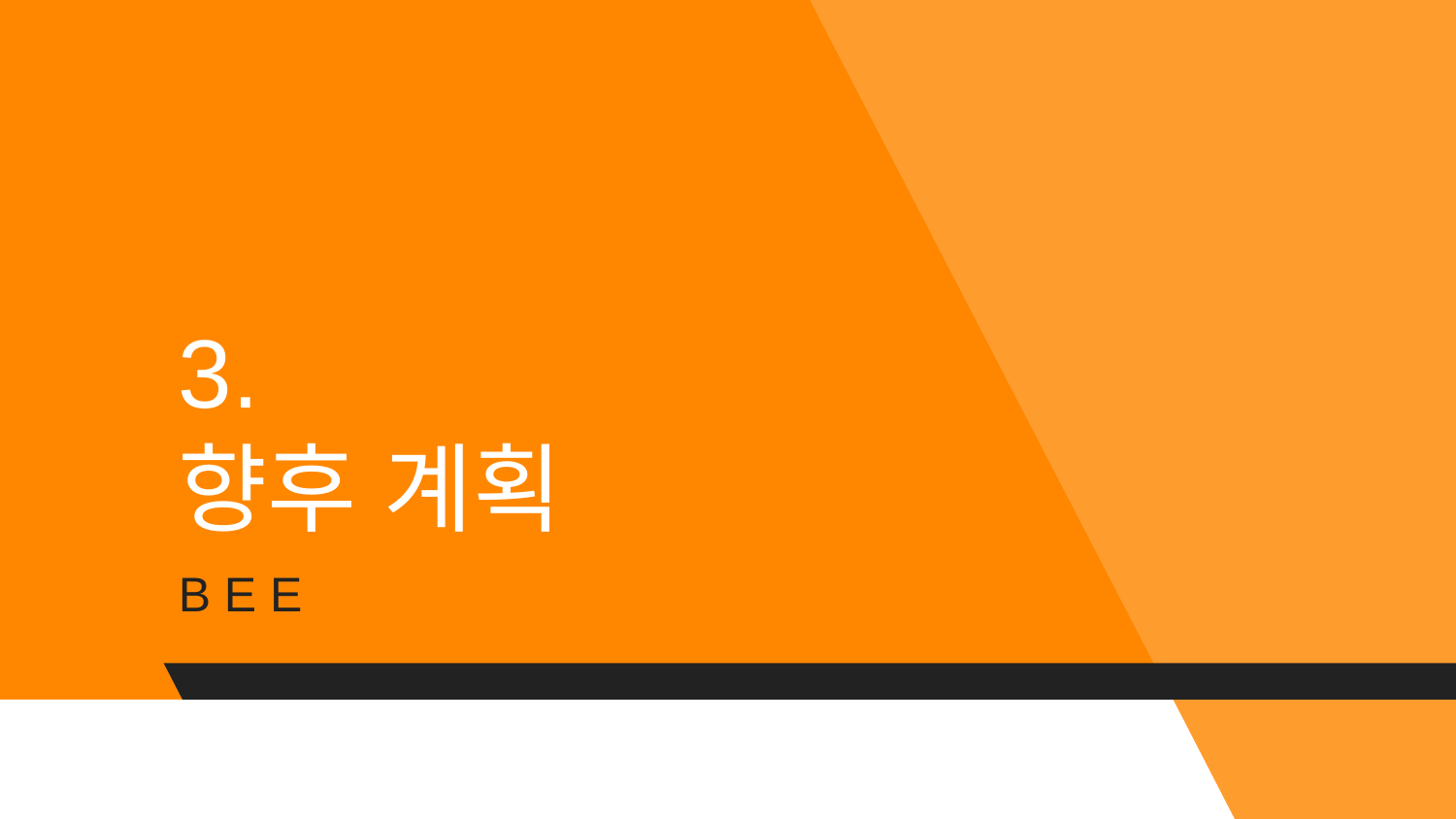

# 3. 향후 계획
B E E